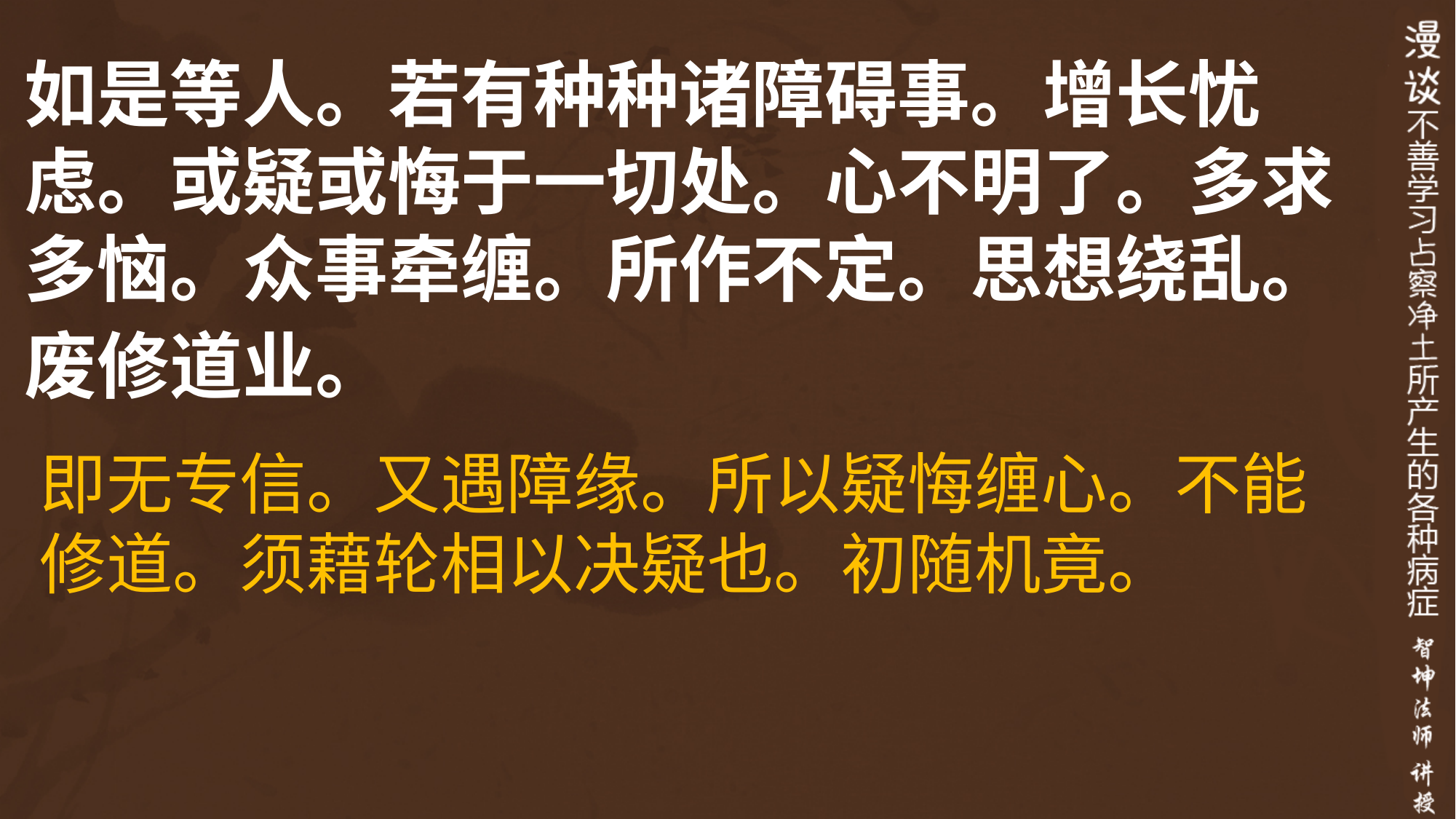

如是等人。若有种种诸障碍事。增长忧虑。或疑或悔于一切处。心不明了。多求多恼。众事牵缠。所作不定。思想绕乱。废修道业。
即无专信。又遇障缘。所以疑悔缠心。不能修道。须藉轮相以决疑也。初随机竟。